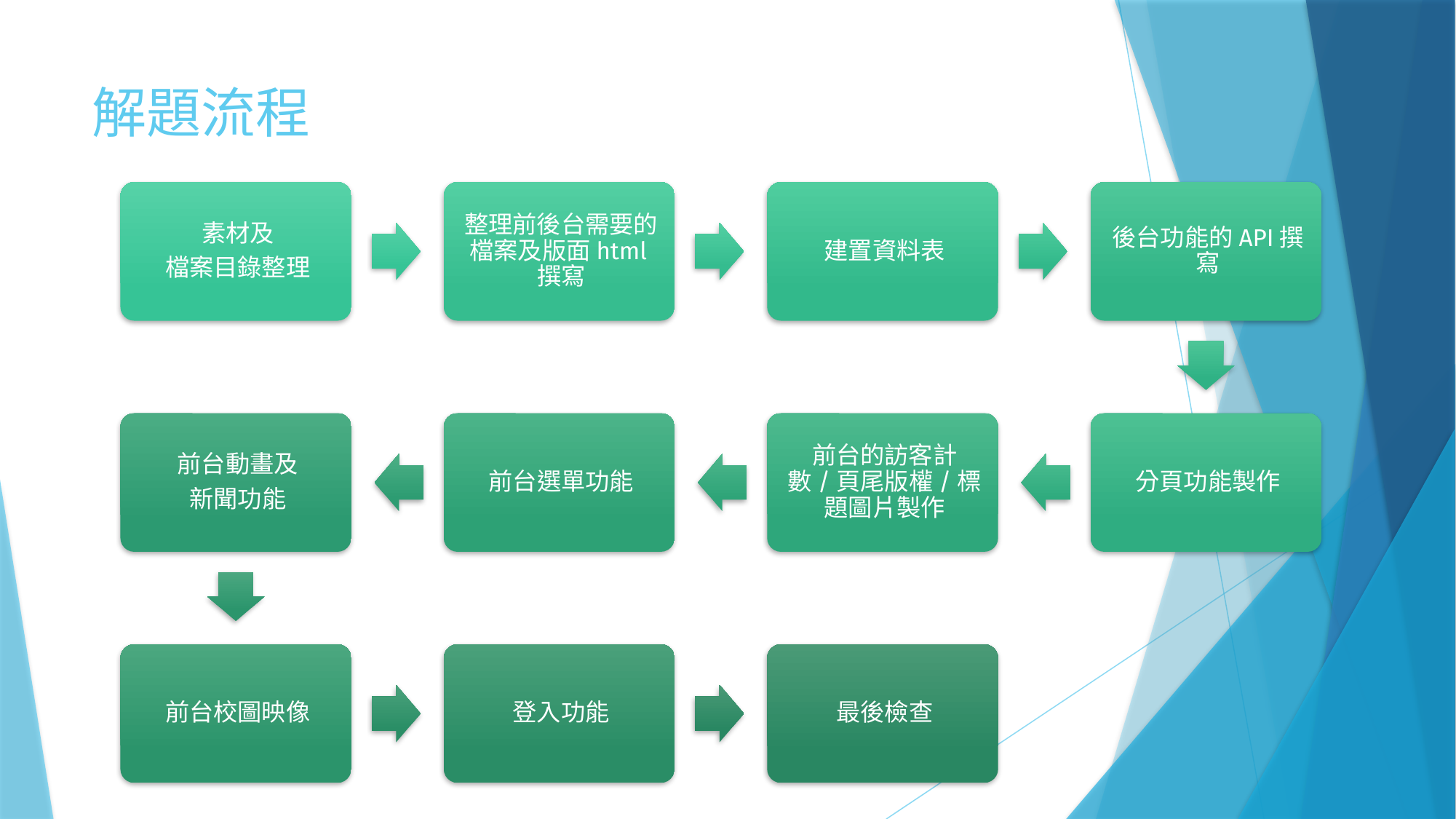

# 解題流程
素材及
檔案目錄整理

整理前後台需要的檔案及版面html撰寫

建置資料表

後台功能的API撰寫

分頁功能製作

前台的訪客計數/頁尾版權/標題圖片製作

前台選單功能

前台動畫及
新聞功能

前台校圖映像

登入功能

最後檢查